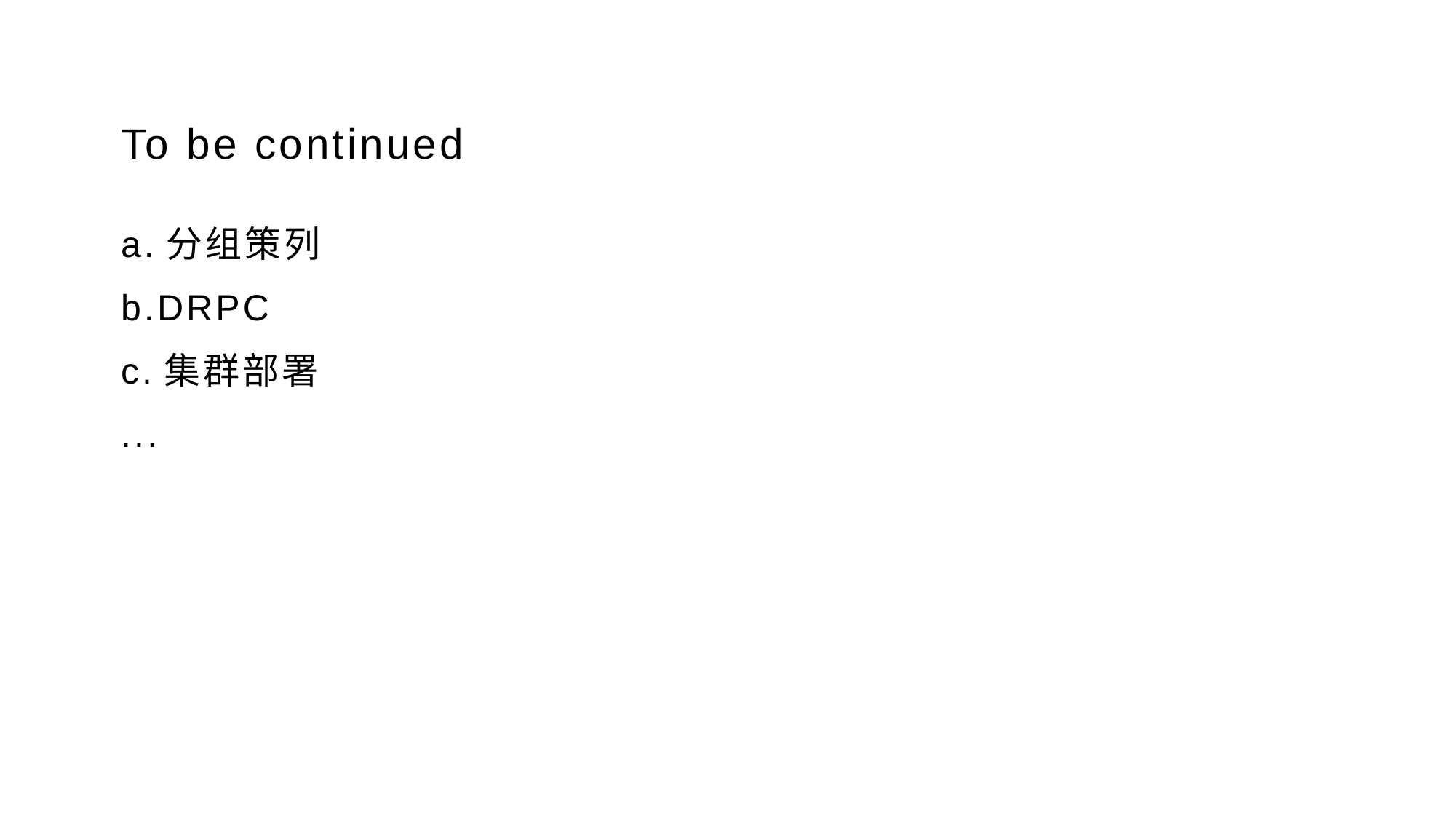

To be continued

a.分组策列
b.DRPC
c.集群部署
...